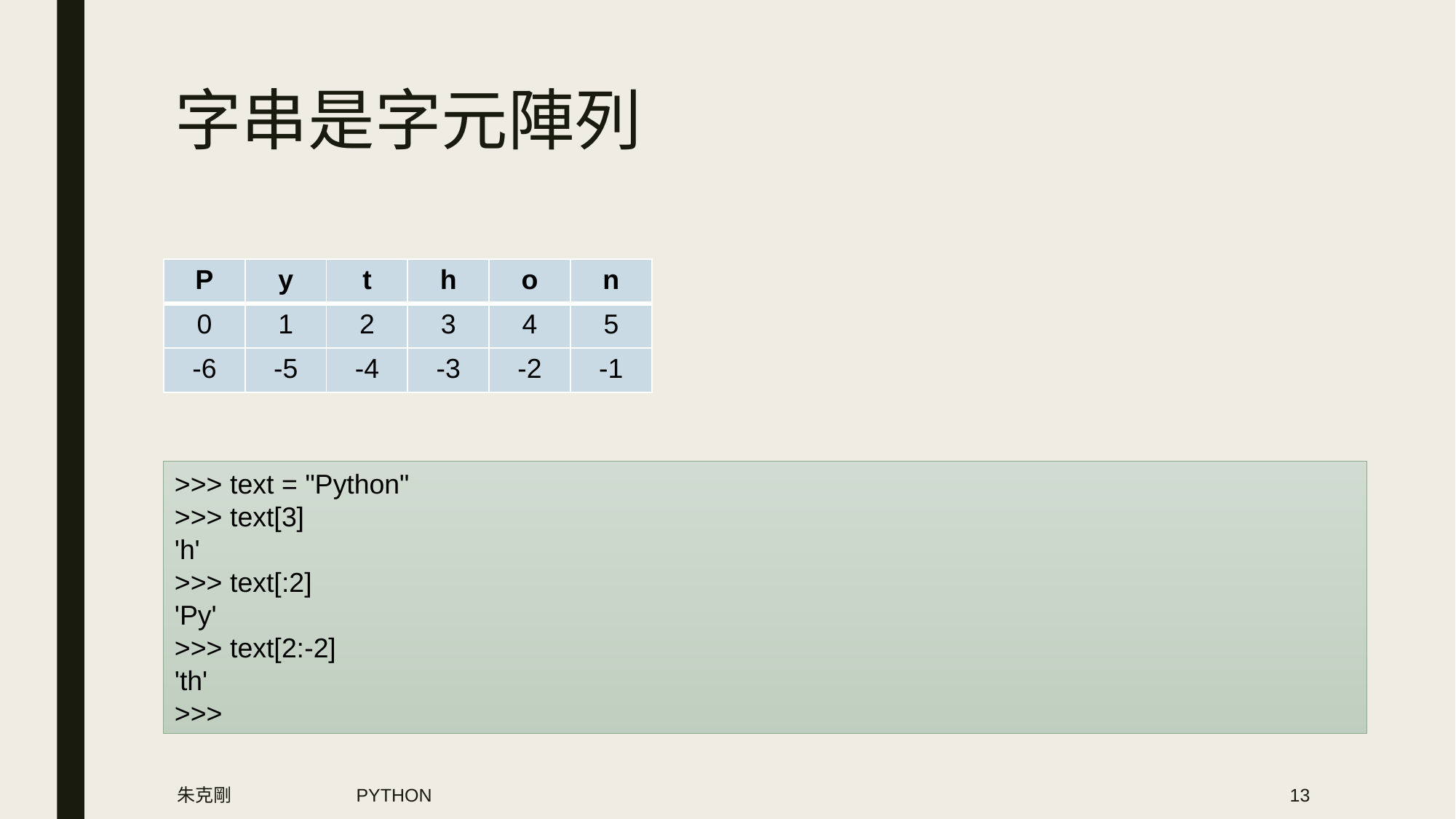

# 字串是字元陣列
| P | y | t | h | o | n |
| --- | --- | --- | --- | --- | --- |
| 0 | 1 | 2 | 3 | 4 | 5 |
| -6 | -5 | -4 | -3 | -2 | -1 |
>>> text = "Python"
>>> text[3]
'h'
>>> text[:2]
'Py'
>>> text[2:-2]
'th'
>>>
朱克剛
PYTHON
13